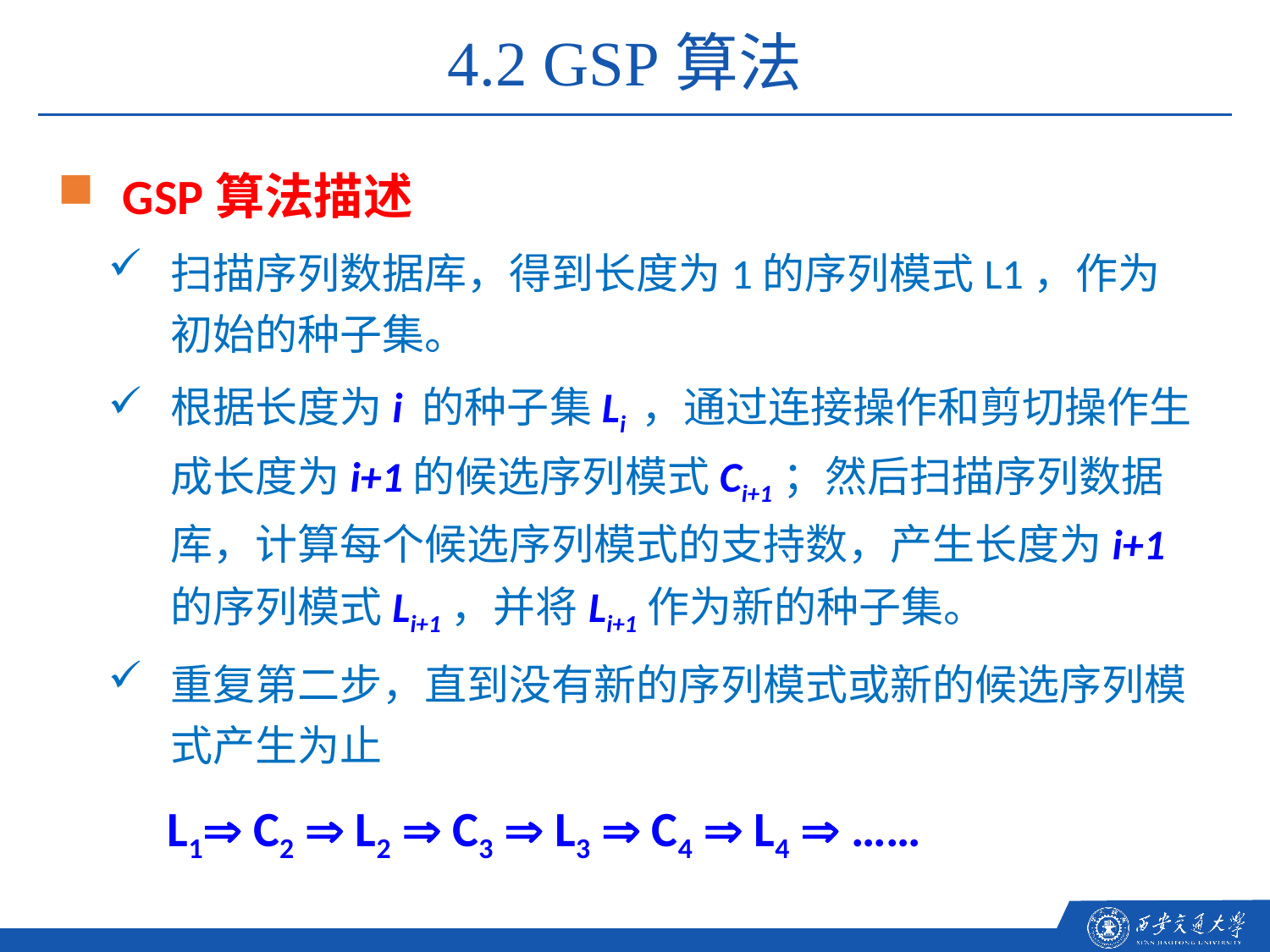

4.2 GSP算法
GSP算法描述
扫描序列数据库，得到长度为1的序列模式L1，作为初始的种子集。
根据长度为i 的种子集Li ，通过连接操作和剪切操作生成长度为i+1的候选序列模式Ci+1；然后扫描序列数据库，计算每个候选序列模式的支持数，产生长度为i+1的序列模式Li+1，并将Li+1作为新的种子集。
重复第二步，直到没有新的序列模式或新的候选序列模式产生为止
L1⇒ C2 ⇒ L2 ⇒ C3 ⇒ L3 ⇒ C4 ⇒ L4 ⇒ ……